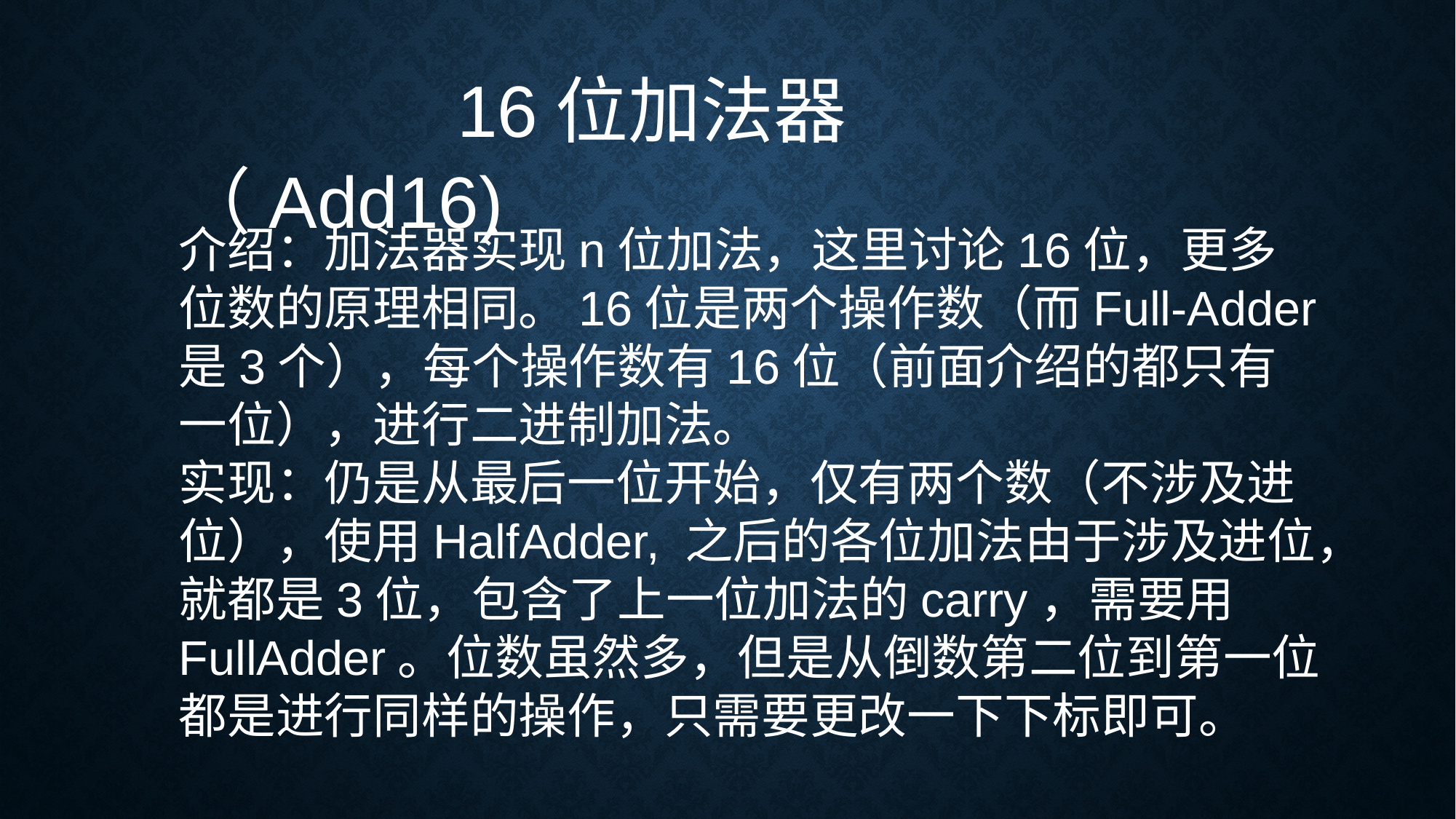

16位加法器（Add16)
介绍：加法器实现n位加法，这里讨论16位，更多位数的原理相同。16位是两个操作数（而Full-Adder是3个），每个操作数有16位（前面介绍的都只有一位），进行二进制加法。
实现：仍是从最后一位开始，仅有两个数（不涉及进位），使用HalfAdder, 之后的各位加法由于涉及进位，就都是3位，包含了上一位加法的carry，需要用FullAdder。位数虽然多，但是从倒数第二位到第一位都是进行同样的操作，只需要更改一下下标即可。